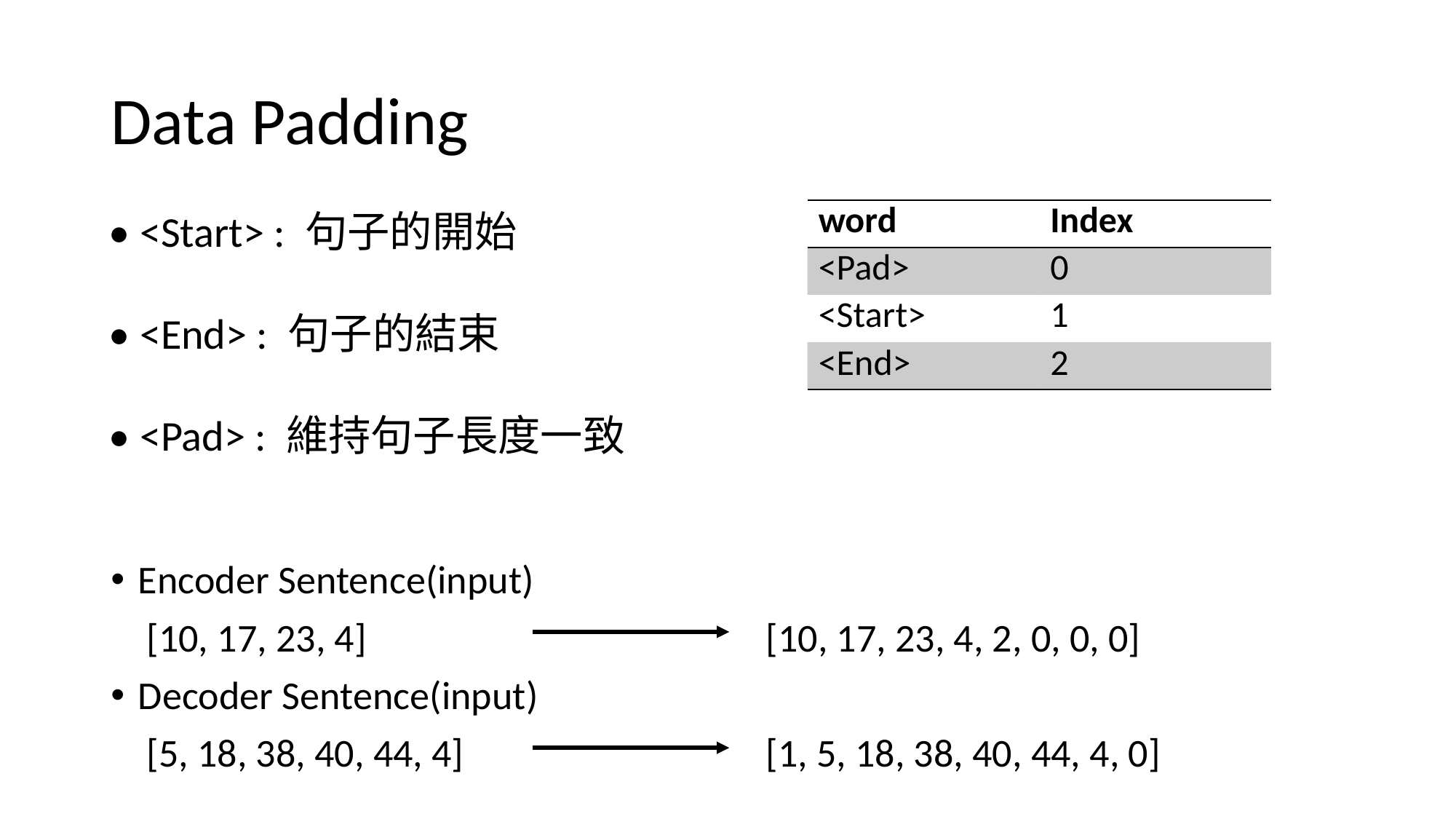

# Data Padding
• <Start> : 句子的開始

• <End> : 句子的結束

• <Pad> : 維持句子長度⼀致
| word | Index |
| --- | --- |
| <Pad> | 0 |
| <Start> | 1 |
| <End> | 2 |
Encoder Sentence(input)
    [10, 17, 23, 4]				[10, 17, 23, 4, 2, 0, 0, 0]
Decoder Sentence(input)
    [5, 18, 38, 40, 44, 4] 			[1, 5, 18, 38, 40, 44, 4, 0]